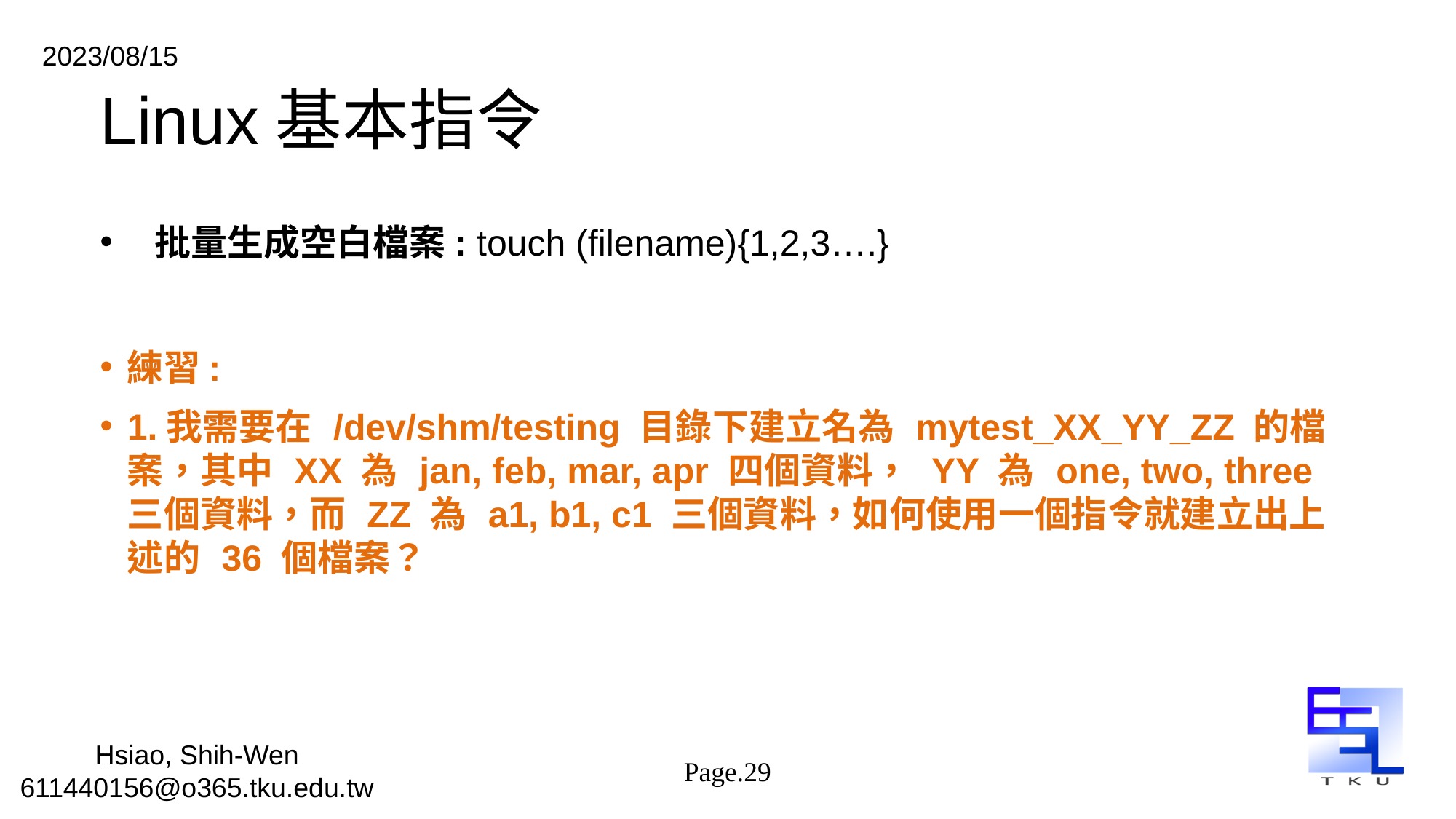

# Linux基本指令
批量生成空白檔案: touch (filename){1,2,3….}

練習:
1.我需要在 /dev/shm/testing 目錄下建立名為 mytest_XX_YY_ZZ 的檔案，其中 XX 為 jan, feb, mar, apr 四個資料， YY 為 one, two, three 三個資料，而 ZZ 為 a1, b1, c1 三個資料，如何使用一個指令就建立出上述的 36 個檔案？